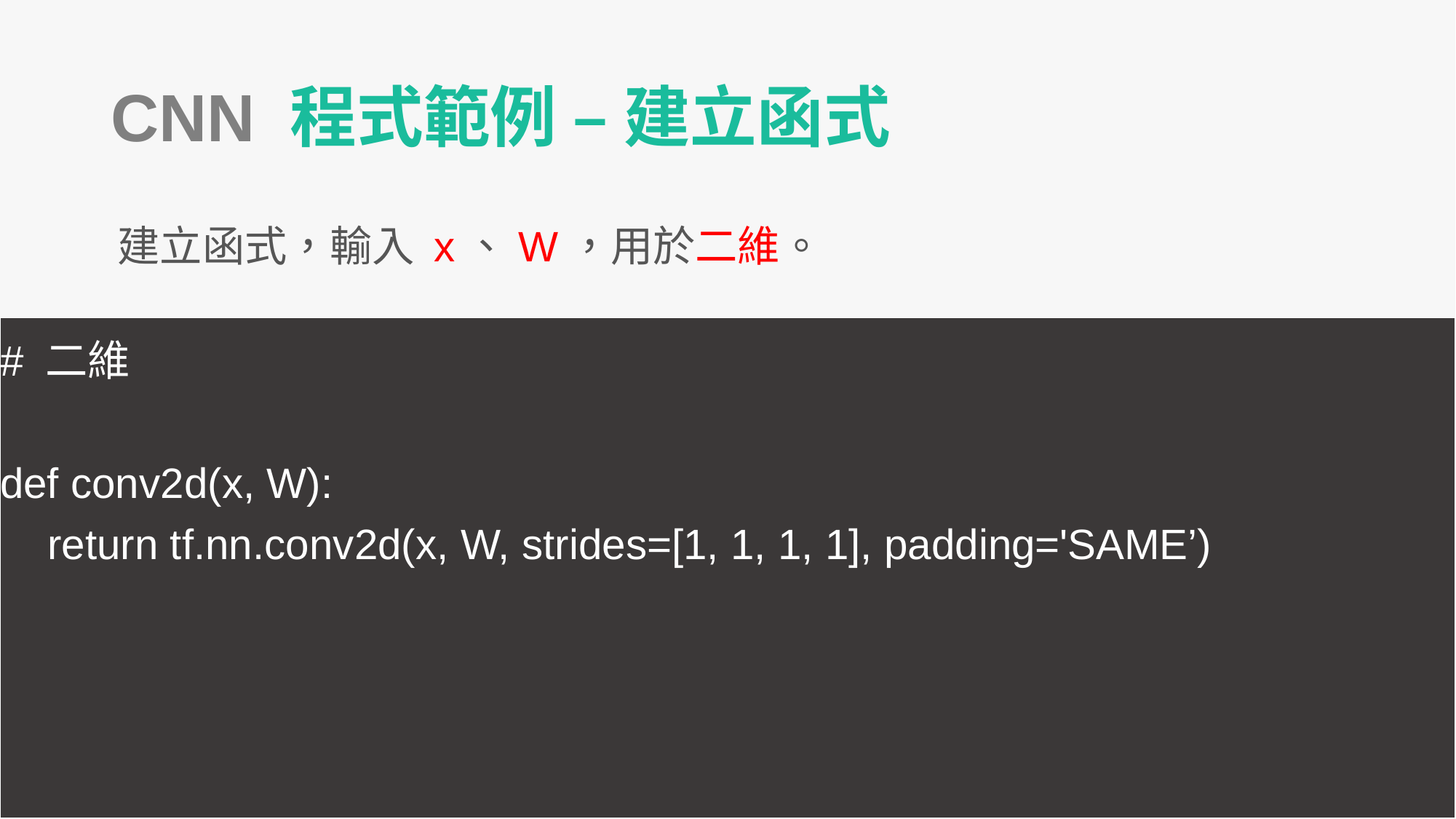

CNN 程式範例 – 建立函式
建立函式，輸入 x、W，用於二維。
# 二維

def conv2d(x, W):
    return tf.nn.conv2d(x, W, strides=[1, 1, 1, 1], padding='SAME’)